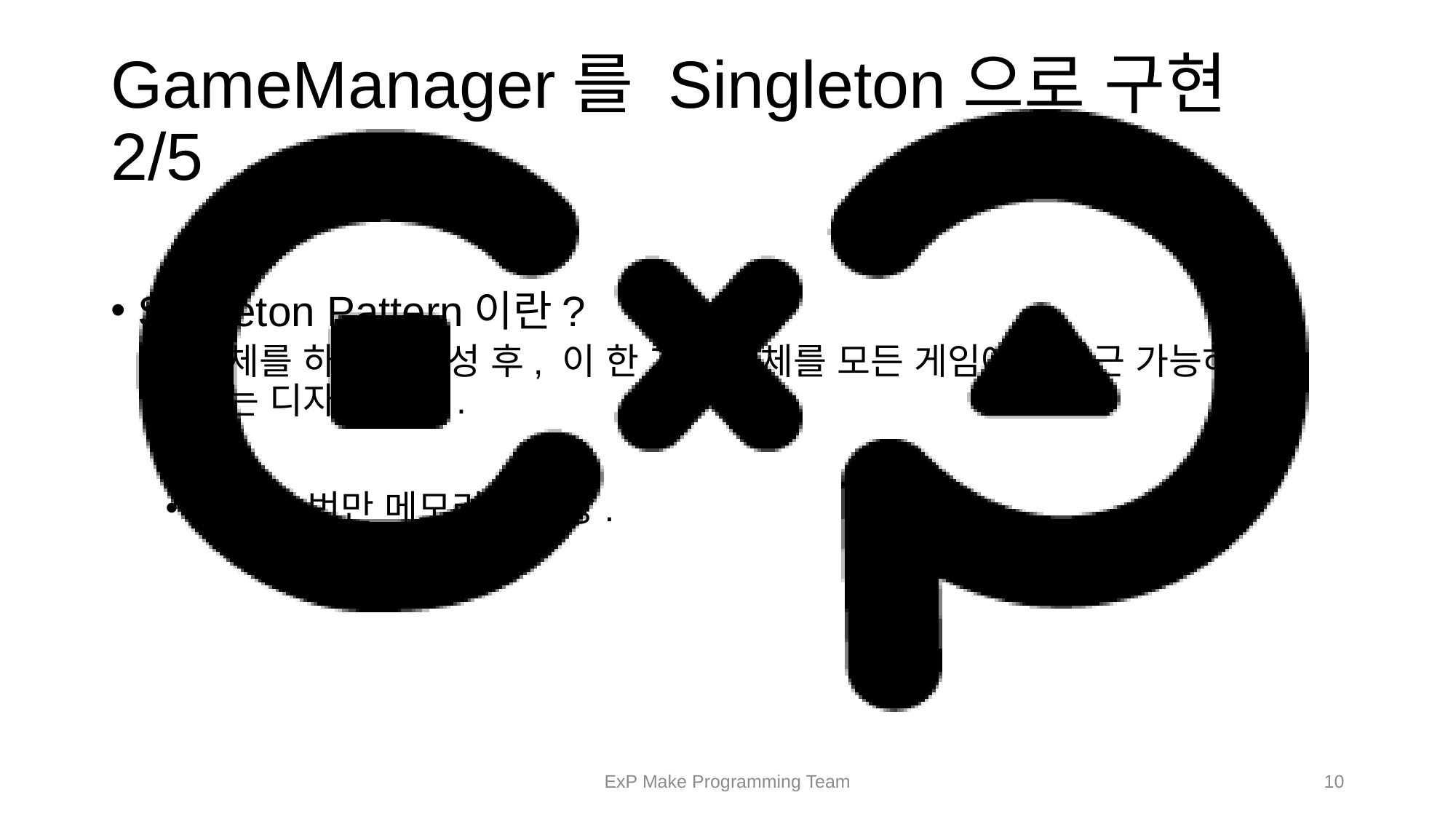

# GameManager를 Singleton으로 구현 2/5

Singleton Pattern이란?
객체를 하나만 생성 후, 이 한 개의 객체를 모든 게임에서 접근 가능하게 하는 디자인 패턴.

최초 1번만 메모리에 할당.

ExP Make Programming Team
10